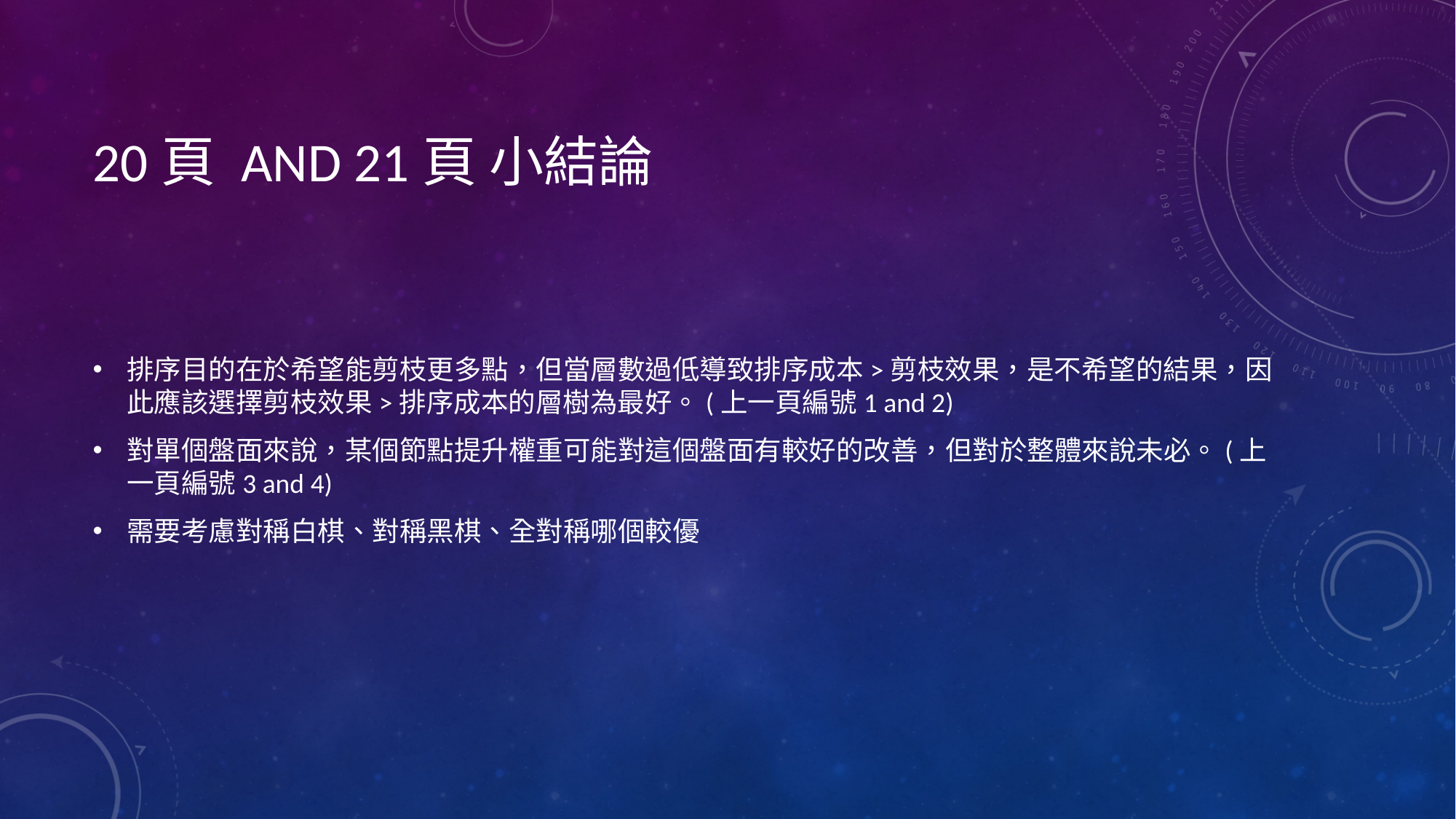

# 20頁 and 21頁 小結論
排序目的在於希望能剪枝更多點，但當層數過低導致排序成本>剪枝效果，是不希望的結果，因此應該選擇剪枝效果>排序成本的層樹為最好。(上一頁編號1 and 2)
對單個盤面來說，某個節點提升權重可能對這個盤面有較好的改善，但對於整體來說未必。(上一頁編號3 and 4)
需要考慮對稱白棋、對稱黑棋、全對稱哪個較優